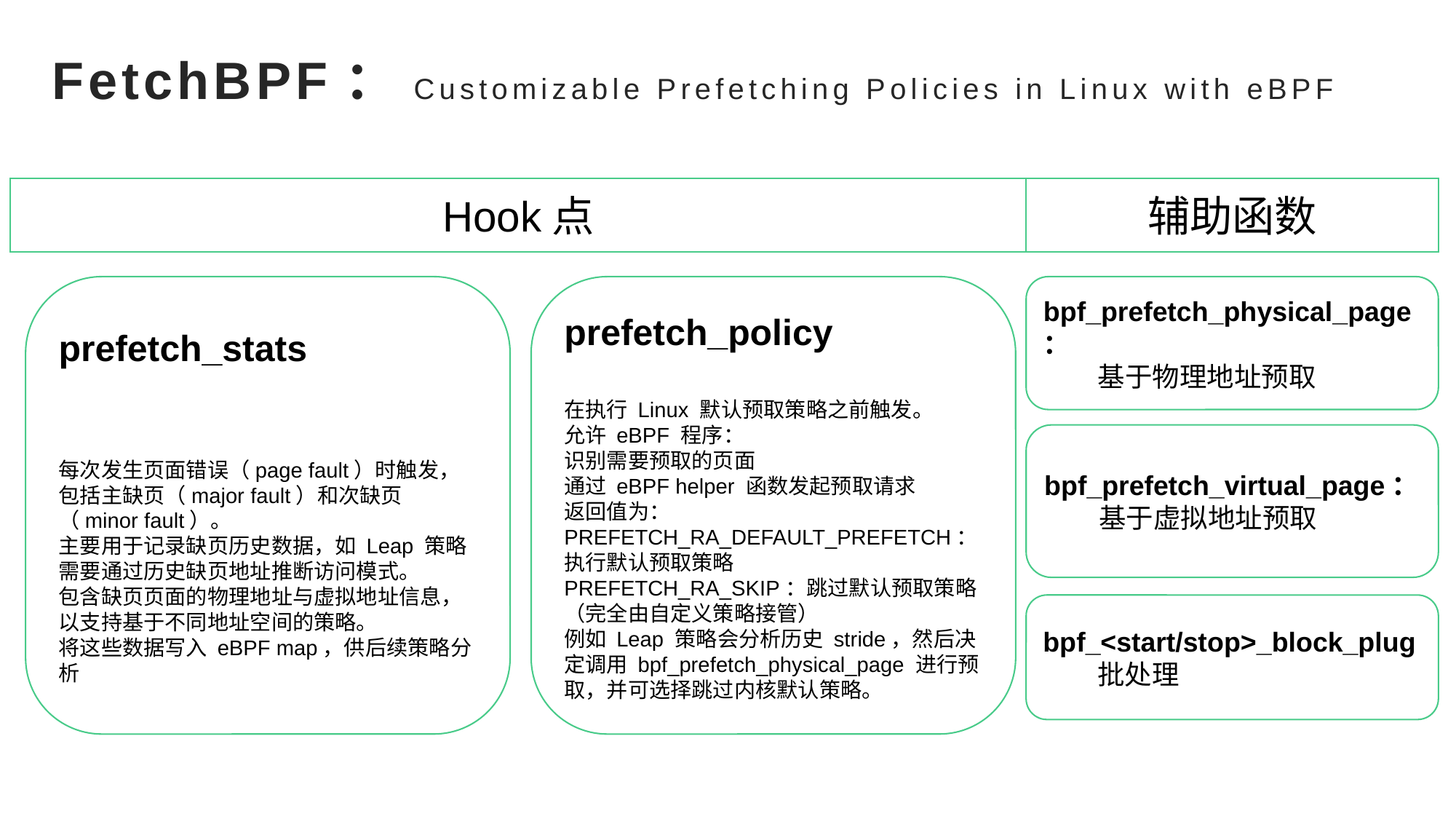

# FetchBPF：Customizable Prefetching Policies in Linux with eBPF
Hook点
辅助函数
prefetch_stats

每次发生页面错误（page fault）时触发，包括主缺页（major fault）和次缺页（minor fault）。
主要用于记录缺页历史数据，如 Leap 策略需要通过历史缺页地址推断访问模式。
包含缺页页面的物理地址与虚拟地址信息，以支持基于不同地址空间的策略。
将这些数据写入 eBPF map，供后续策略分析
prefetch_policy

在执行 Linux 默认预取策略之前触发。
允许 eBPF 程序：
识别需要预取的页面
通过 eBPF helper 函数发起预取请求
返回值为：
PREFETCH_RA_DEFAULT_PREFETCH：执行默认预取策略
PREFETCH_RA_SKIP：跳过默认预取策略（完全由自定义策略接管）
例如 Leap 策略会分析历史 stride，然后决定调用 bpf_prefetch_physical_page 进行预取，并可选择跳过内核默认策略。
bpf_prefetch_physical_page：
基于物理地址预取
bpf_prefetch_virtual_page：
基于虚拟地址预取
bpf_<start/stop>_block_plug
批处理